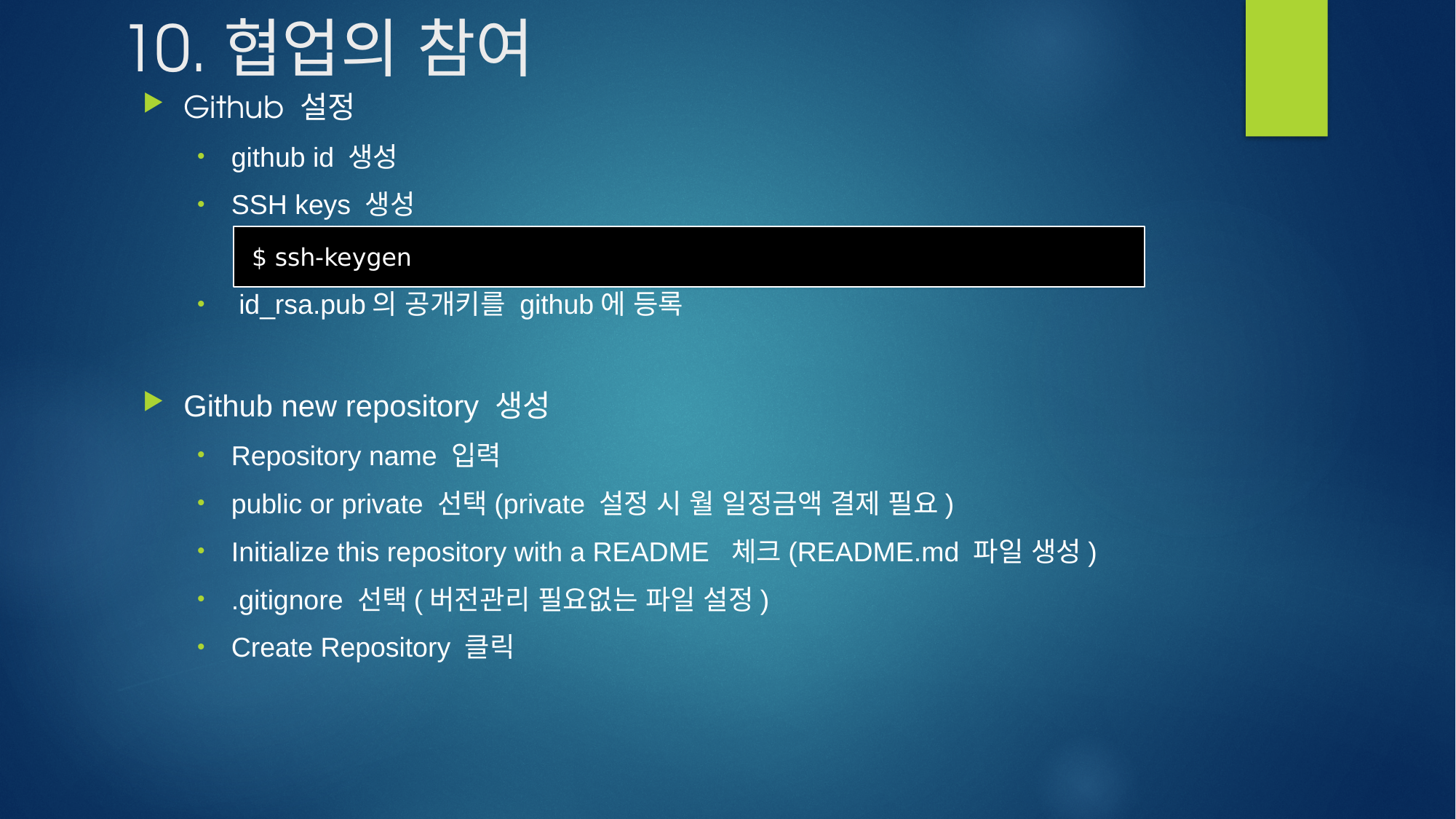

# 10.협업의 참여
Github 설정
github id 생성
SSH keys 생성

 id_rsa.pub의 공개키를 github에 등록

Github new repository 생성
Repository name 입력
public or private 선택(private 설정 시 월 일정금액 결제 필요)
Initialize this repository with a README  체크(README.md 파일 생성)
.gitignore 선택(버전관리 필요없는 파일 설정)
Create Repository 클릭

 $ ssh-keygen